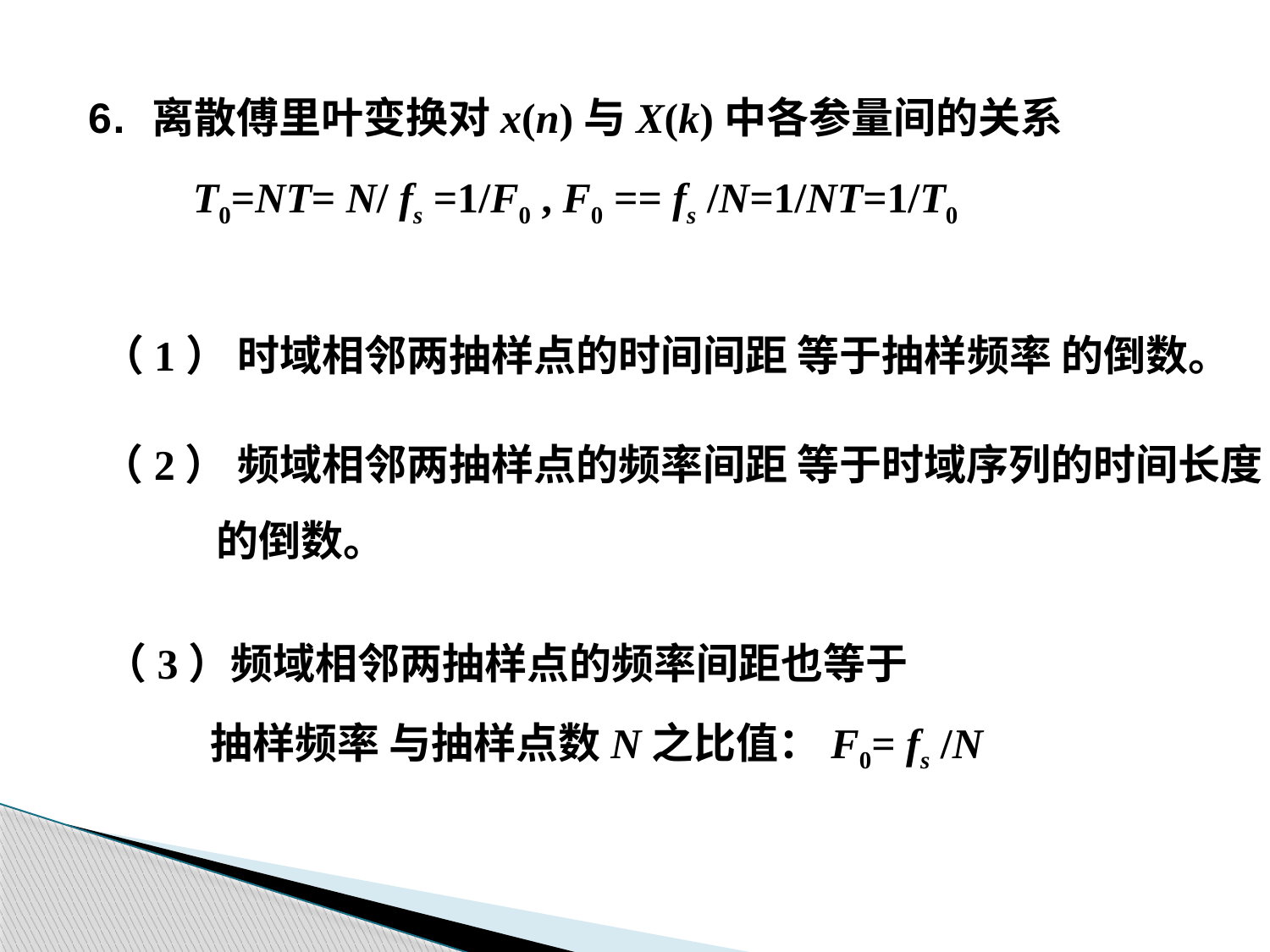

离散傅里叶变换对x(n)与X(k)中各参量间的关系
T0=NT= N/ fs =1/F0 , F0 == fs /N=1/NT=1/T0
（1） 时域相邻两抽样点的时间间距 等于抽样频率 的倒数。
（2） 频域相邻两抽样点的频率间距 等于时域序列的时间长度
           的倒数。
（3）频域相邻两抽样点的频率间距也等于
          抽样频率 与抽样点数N之比值：F0= fs /N